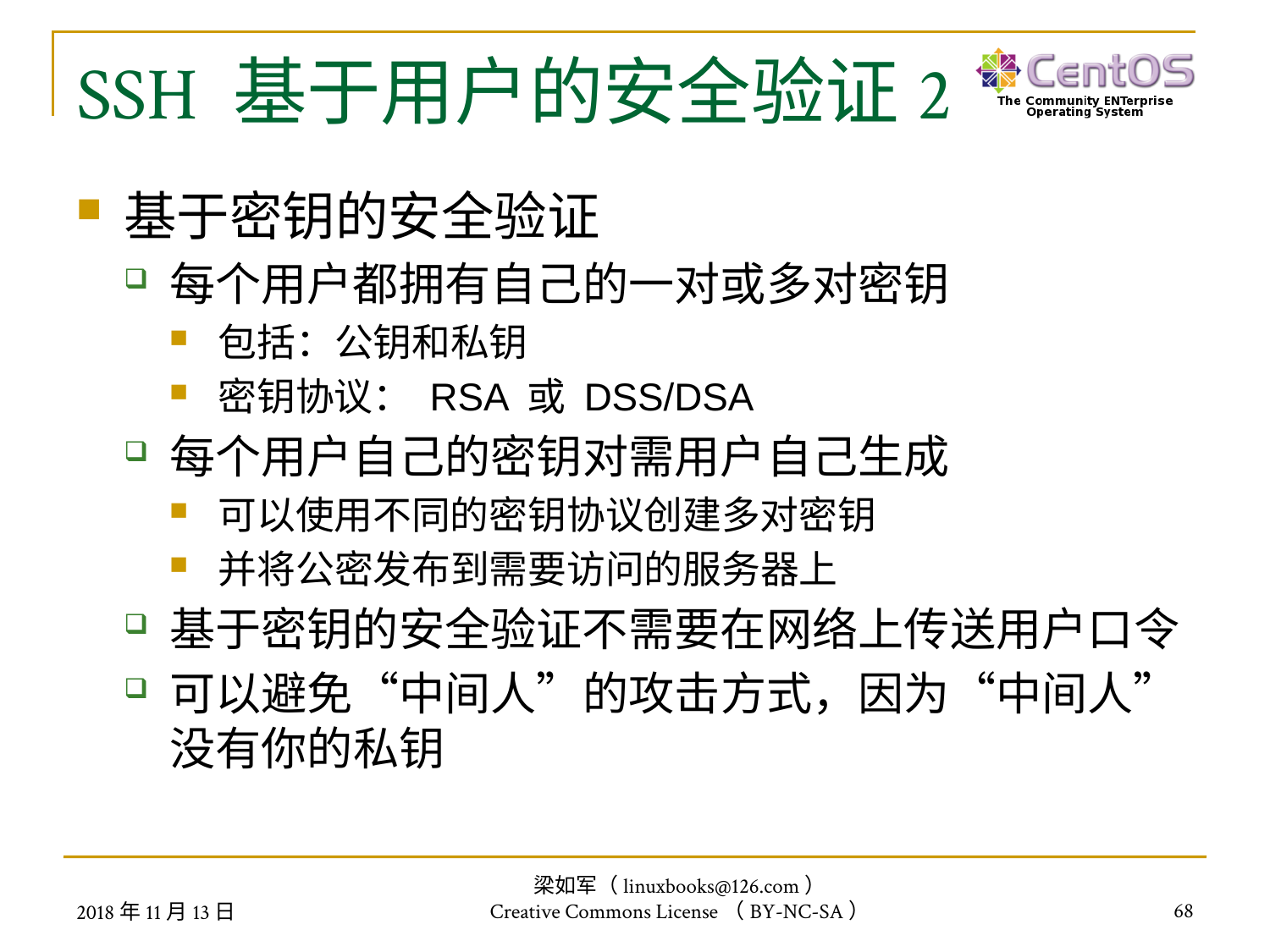

# SSH 基于用户的安全验证2
基于密钥的安全验证
每个用户都拥有自己的一对或多对密钥
包括：公钥和私钥
密钥协议： RSA 或 DSS/DSA
每个用户自己的密钥对需用户自己生成
可以使用不同的密钥协议创建多对密钥
并将公密发布到需要访问的服务器上
基于密钥的安全验证不需要在网络上传送用户口令
可以避免“中间人”的攻击方式，因为“中间人”没有你的私钥
梁如军（linuxbooks@126.com）
Creative Commons License（BY-NC-SA）
2018年11月13日
68